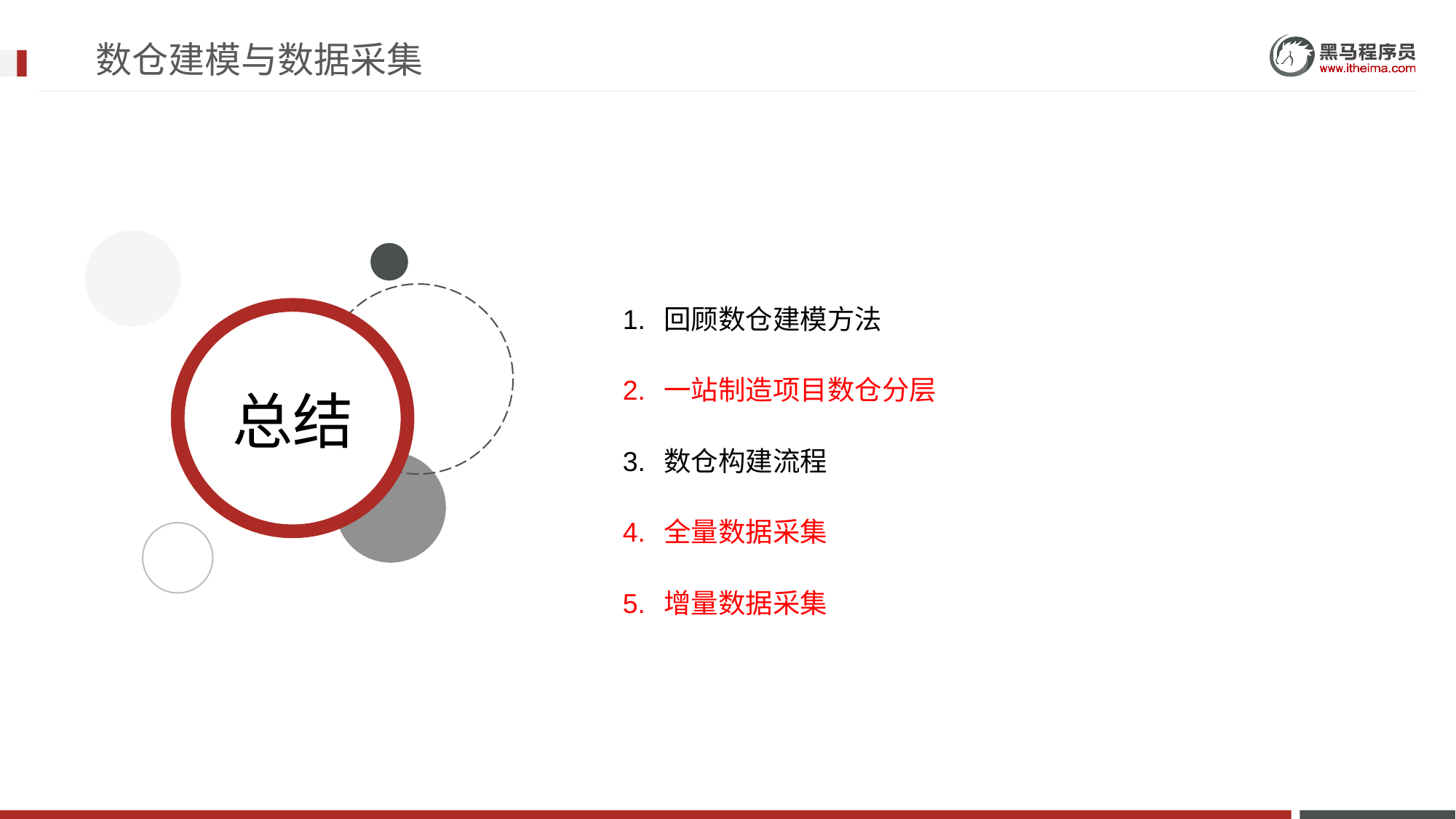

# 数仓建模与数据采集
回顾数仓建模方法
一站制造项目数仓分层
数仓构建流程
全量数据采集
增量数据采集